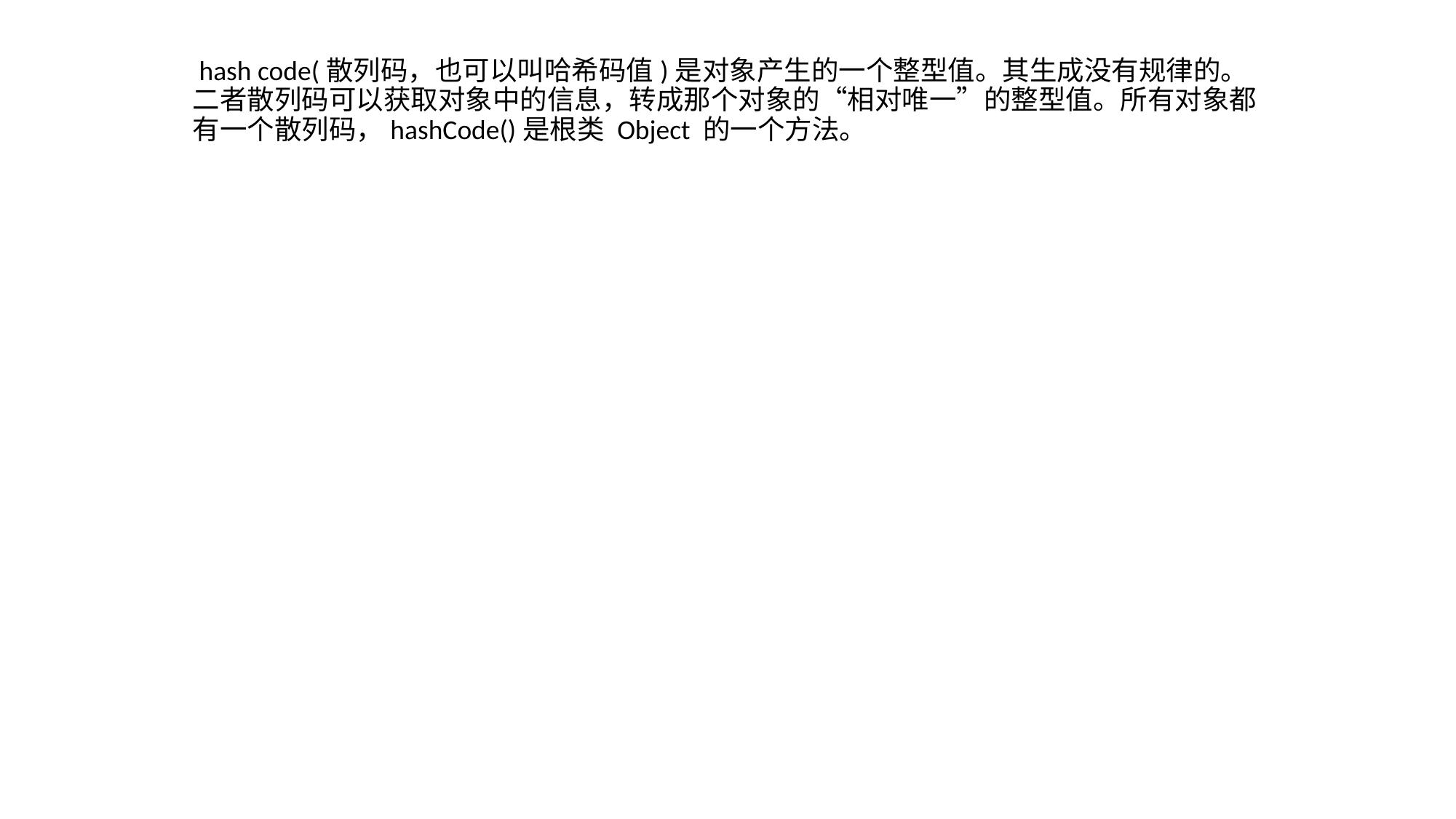

hash code(散列码，也可以叫哈希码值)是对象产生的一个整型值。其生成没有规律的。二者散列码可以获取对象中的信息，转成那个对象的“相对唯一”的整型值。所有对象都有一个散列码，hashCode()是根类 Object 的一个方法。